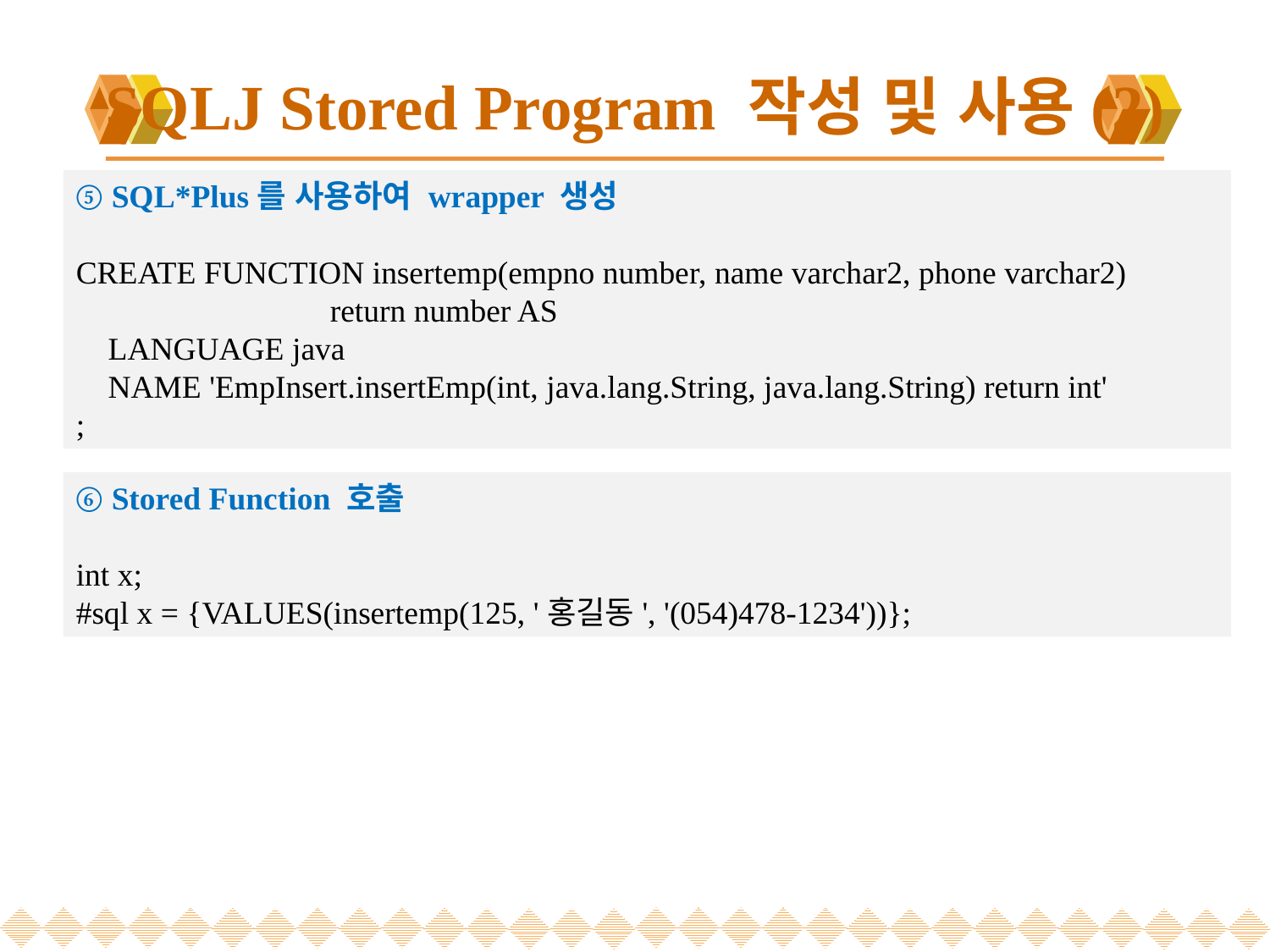

# SQLJ Stored Program 작성 및 사용(2)
⑤ SQL*Plus를 사용하여 wrapper 생성

CREATE FUNCTION insertemp(empno number, name varchar2, phone varchar2)
		return number AS
    LANGUAGE java
    NAME 'EmpInsert.insertEmp(int, java.lang.String, java.lang.String) return int'
;
⑥ Stored Function 호출

int x;
#sql x = {VALUES(insertemp(125, '홍길동', '(054)478-1234'))};